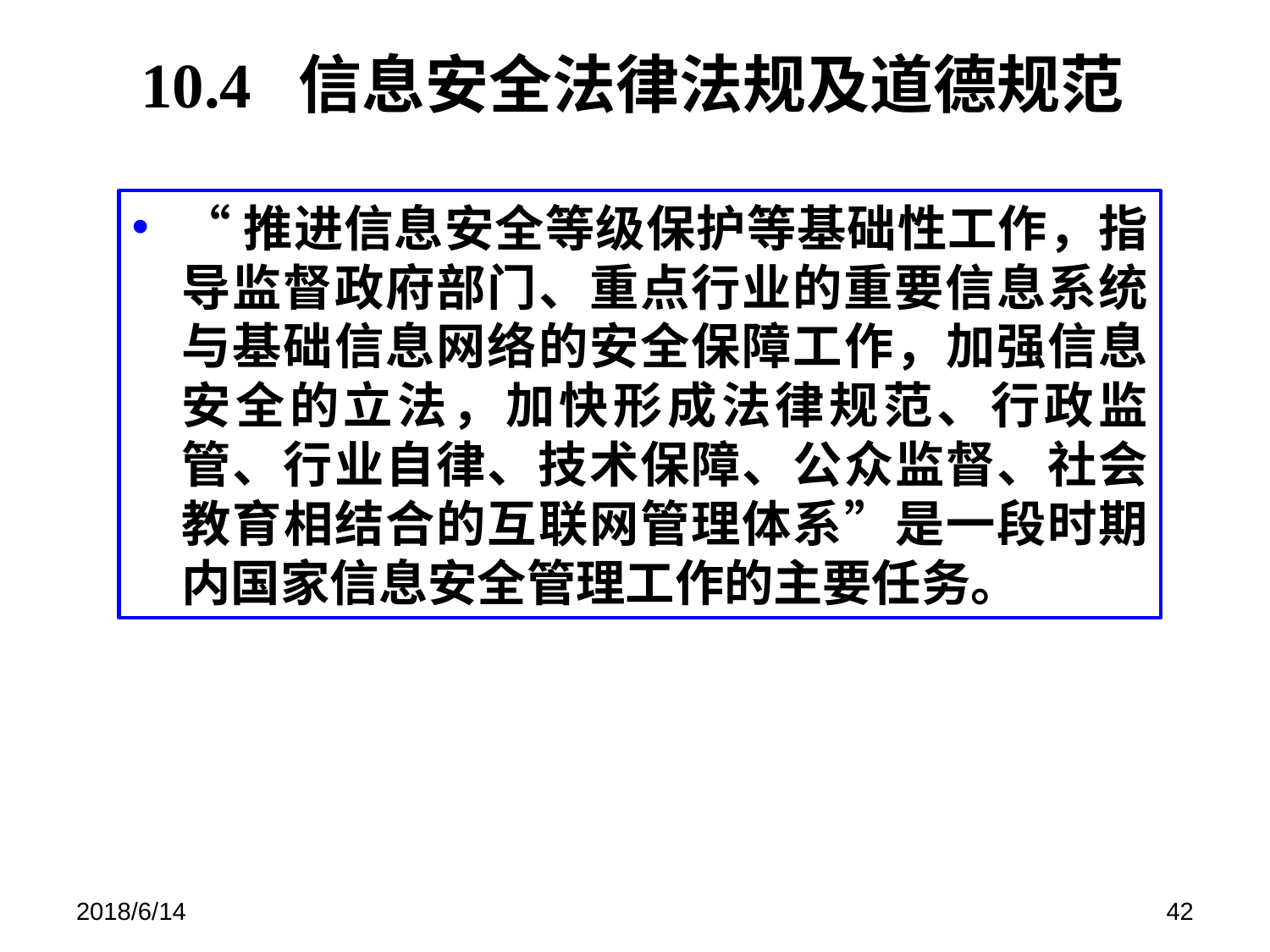

# 10.4  信息安全法律法规及道德规范
“推进信息安全等级保护等基础性工作，指导监督政府部门、重点行业的重要信息系统与基础信息网络的安全保障工作，加强信息安全的立法，加快形成法律规范、行政监管、行业自律、技术保障、公众监督、社会教育相结合的互联网管理体系”是一段时期内国家信息安全管理工作的主要任务。
2018/6/14
42